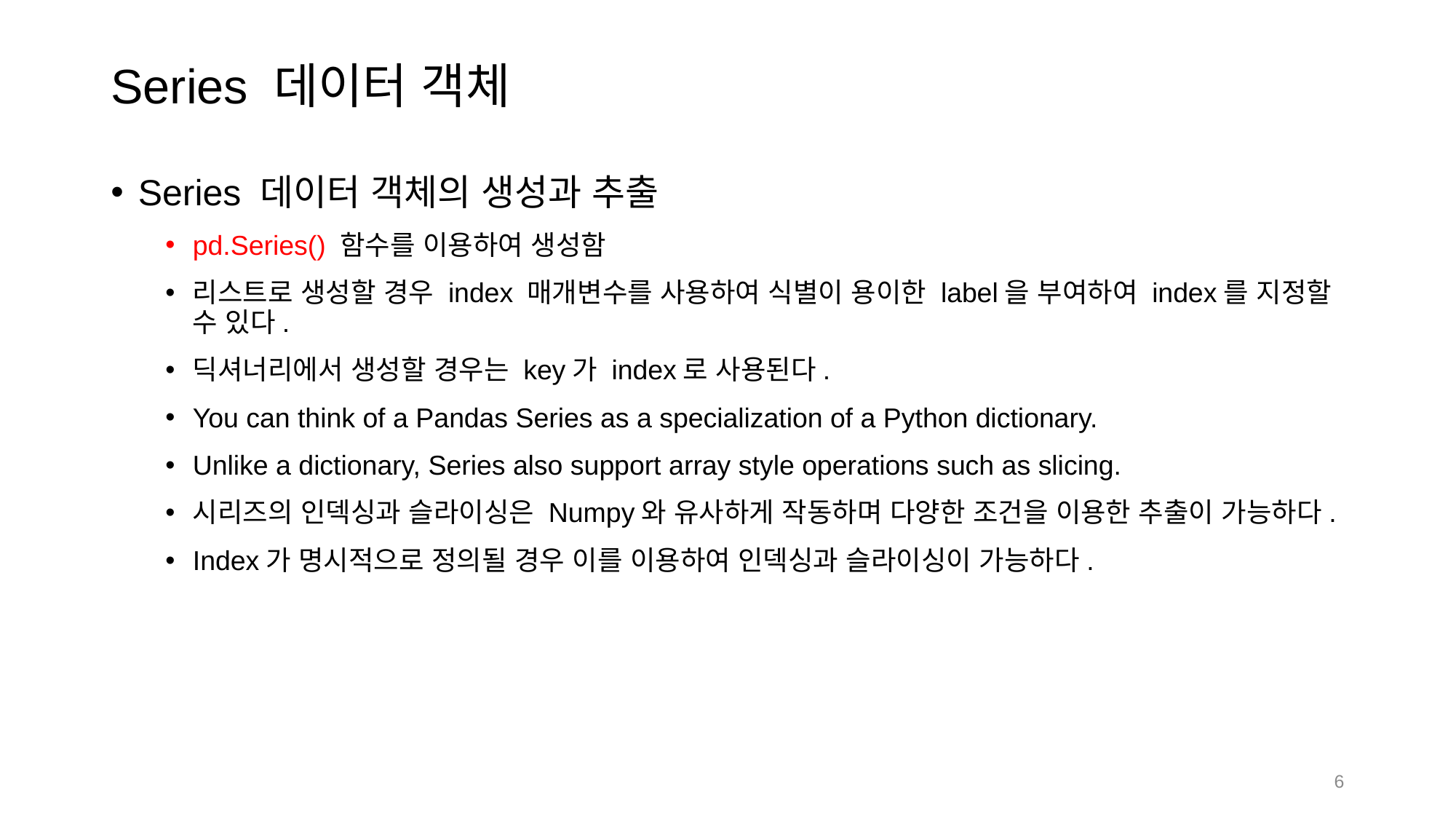

# Series 데이터 객체
Series 데이터 객체의 생성과 추출
pd.Series() 함수를 이용하여 생성함
리스트로 생성할 경우 index 매개변수를 사용하여 식별이 용이한 label을 부여하여 index를 지정할 수 있다.
딕셔너리에서 생성할 경우는 key가 index로 사용된다.
You can think of a Pandas Series as a specialization of a Python dictionary.
Unlike a dictionary, Series also support array style operations such as slicing.
시리즈의 인덱싱과 슬라이싱은 Numpy와 유사하게 작동하며 다양한 조건을 이용한 추출이 가능하다.
Index가 명시적으로 정의될 경우 이를 이용하여 인덱싱과 슬라이싱이 가능하다.

6